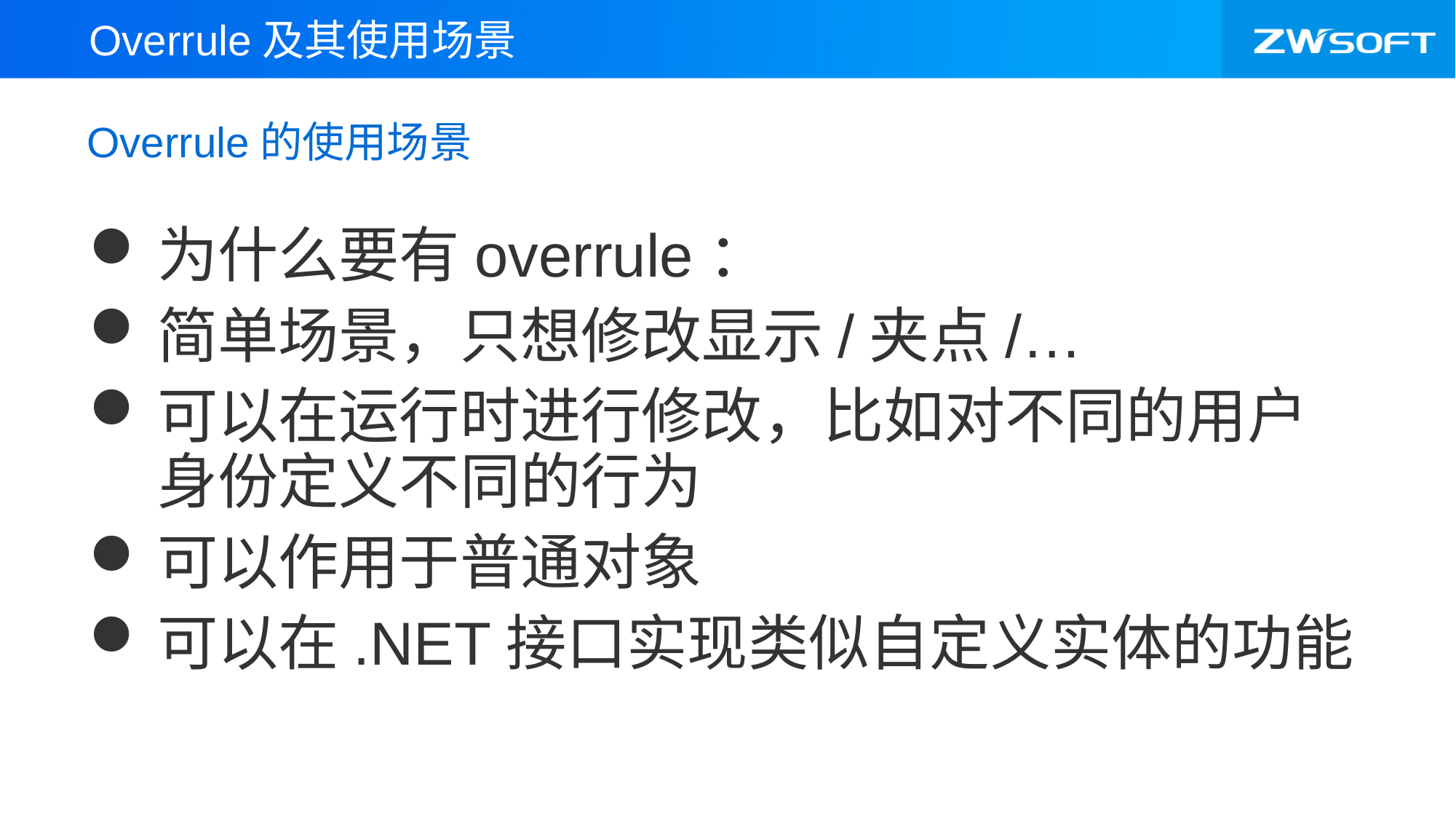

Overrule及其使用场景
# Overrule的使用场景
为什么要有overrule：
简单场景，只想修改显示/夹点/…
可以在运行时进行修改，比如对不同的用户身份定义不同的行为
可以作用于普通对象
可以在.NET接口实现类似自定义实体的功能